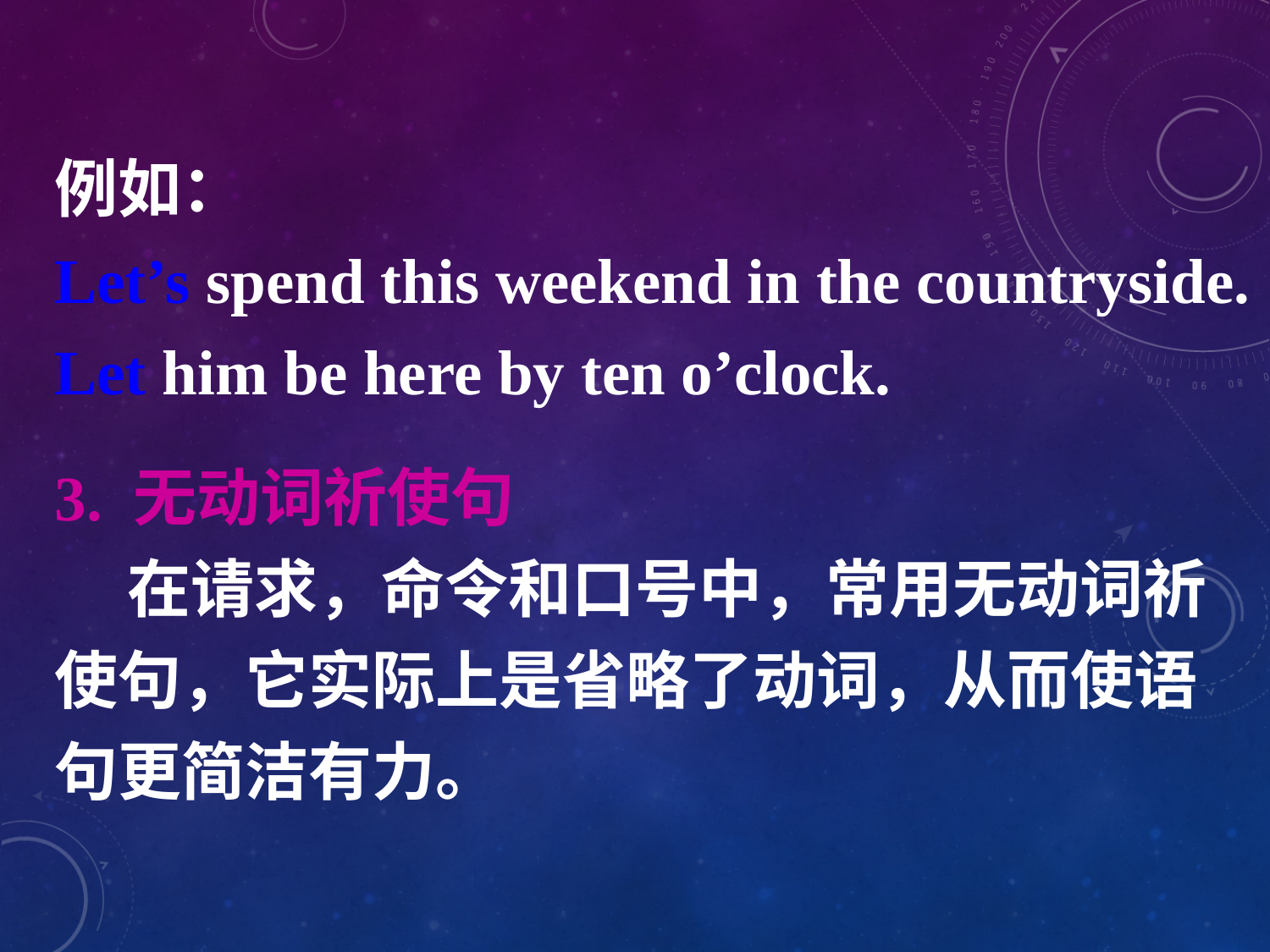

例如：
Let’s spend this weekend in the countryside.
Let him be here by ten o’clock.
3. 无动词祈使句
    在请求，命令和口号中，常用无动词祈使句，它实际上是省略了动词，从而使语句更简洁有力。